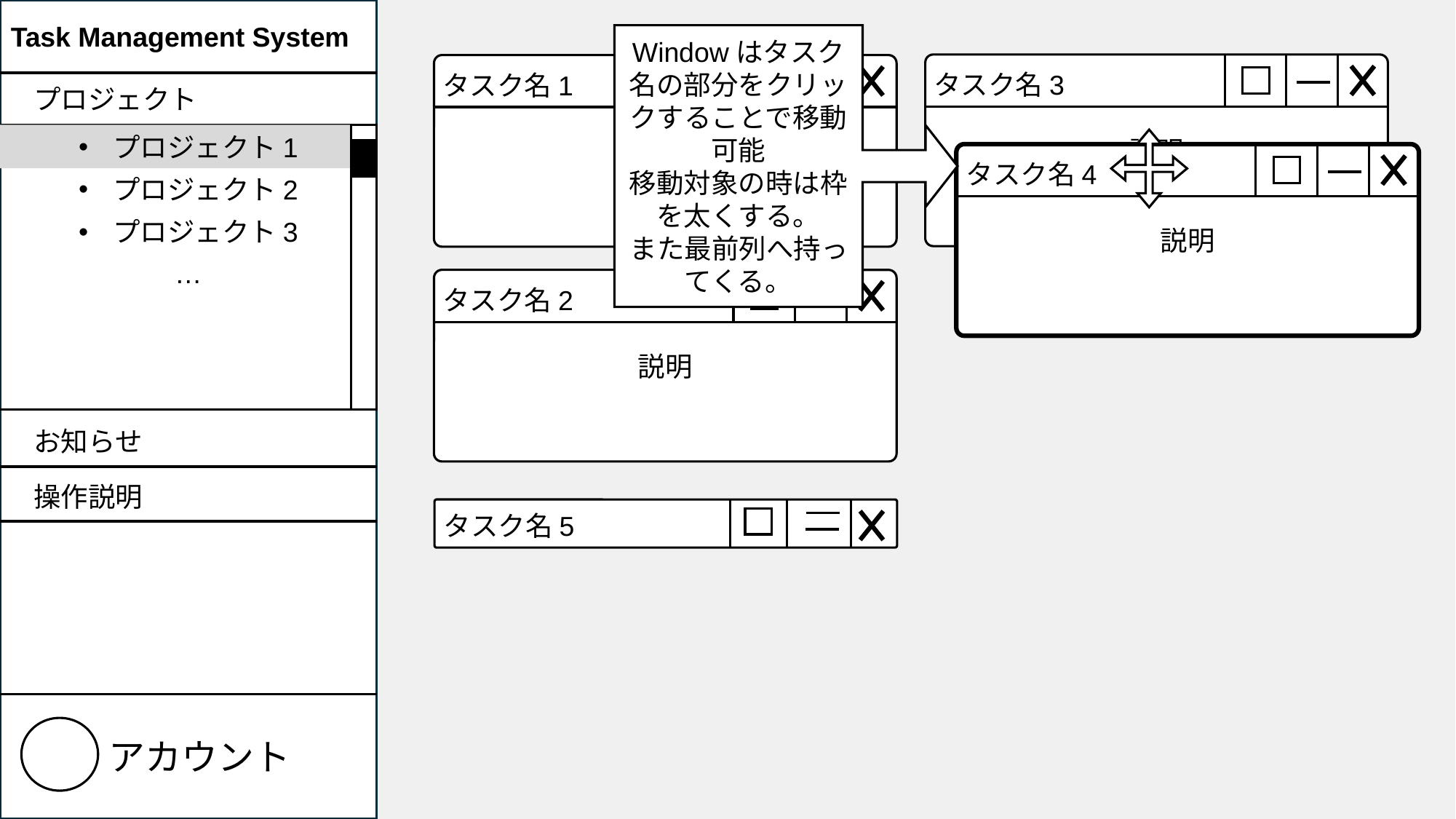

Task Management System
Windowはタスク名の部分をクリックすることで移動可能
移動対象の時は枠を太くする。
また最前列へ持ってくる。
説明

説明

タスク名3
タスク名1

プロジェクト
プロジェクト1

説明

タスク名4

プロジェクト2
プロジェクト3
…
説明

タスク名2

お知らせ
操作説明

タスク名5

アカウント